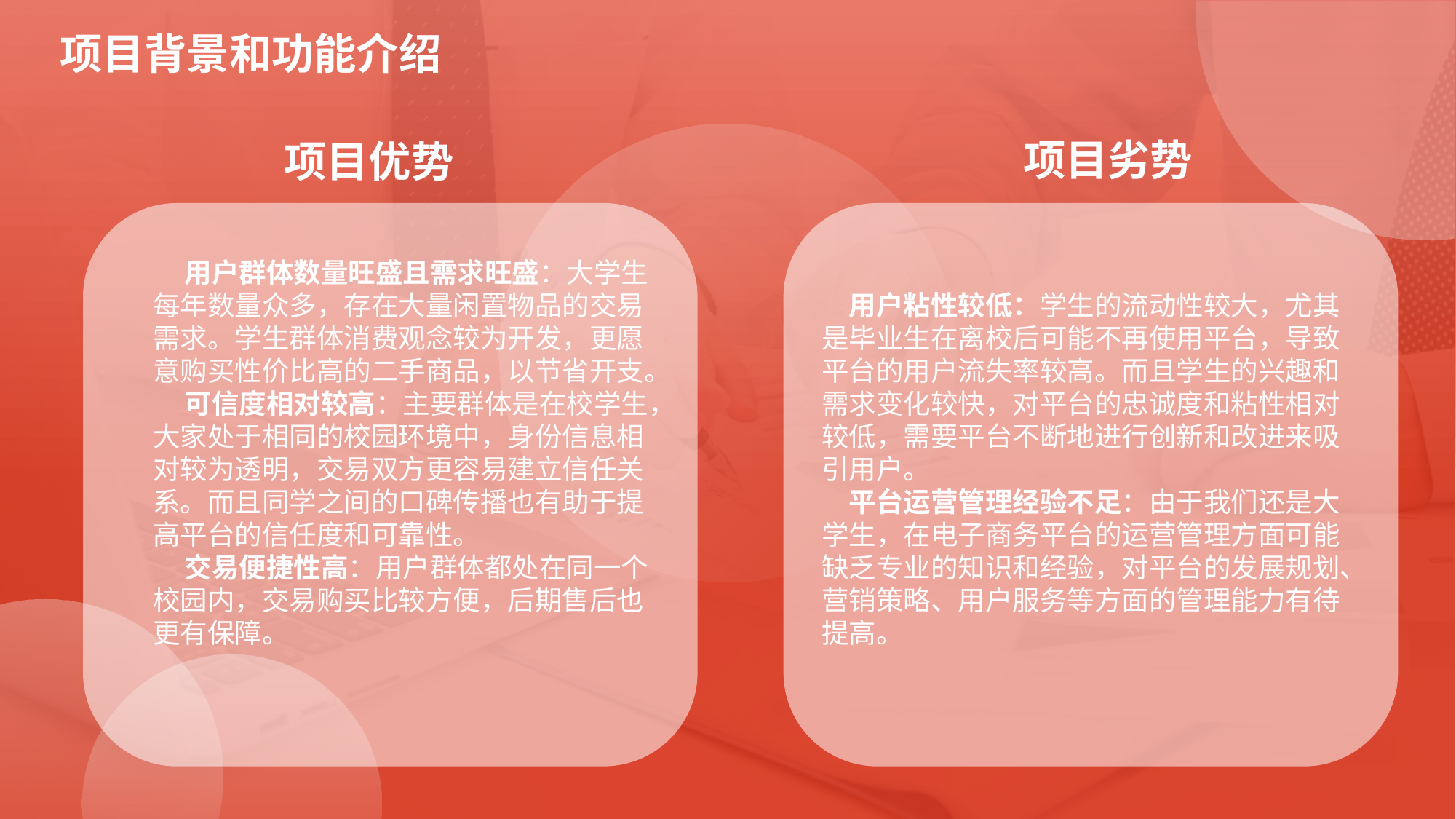

项目背景和功能介绍
项目劣势
项目优势
用户粘性较低：学生的流动性较大，尤其是毕业生在离校后可能不再使用平台，导致平台的用户流失率较高。而且学生的兴趣和需求变化较快，对平台的忠诚度和粘性相对较低，需要平台不断地进行创新和改进来吸引用户。
平台运营管理经验不足：由于我们还是大学生，在电子商务平台的运营管理方面可能缺乏专业的知识和经验，对平台的发展规划、营销策略、用户服务等方面的管理能力有待提高。

用户群体数量旺盛且需求旺盛：大学生每年数量众多，存在大量闲置物品的交易需求。学生群体消费观念较为开发，更愿意购买性价比高的二手商品，以节省开支。
可信度相对较高：主要群体是在校学生，大家处于相同的校园环境中，身份信息相对较为透明，交易双方更容易建立信任关系。而且同学之间的口碑传播也有助于提高平台的信任度和可靠性。
交易便捷性高：用户群体都处在同一个校园内，交易购买比较方便，后期售后也更有保障。